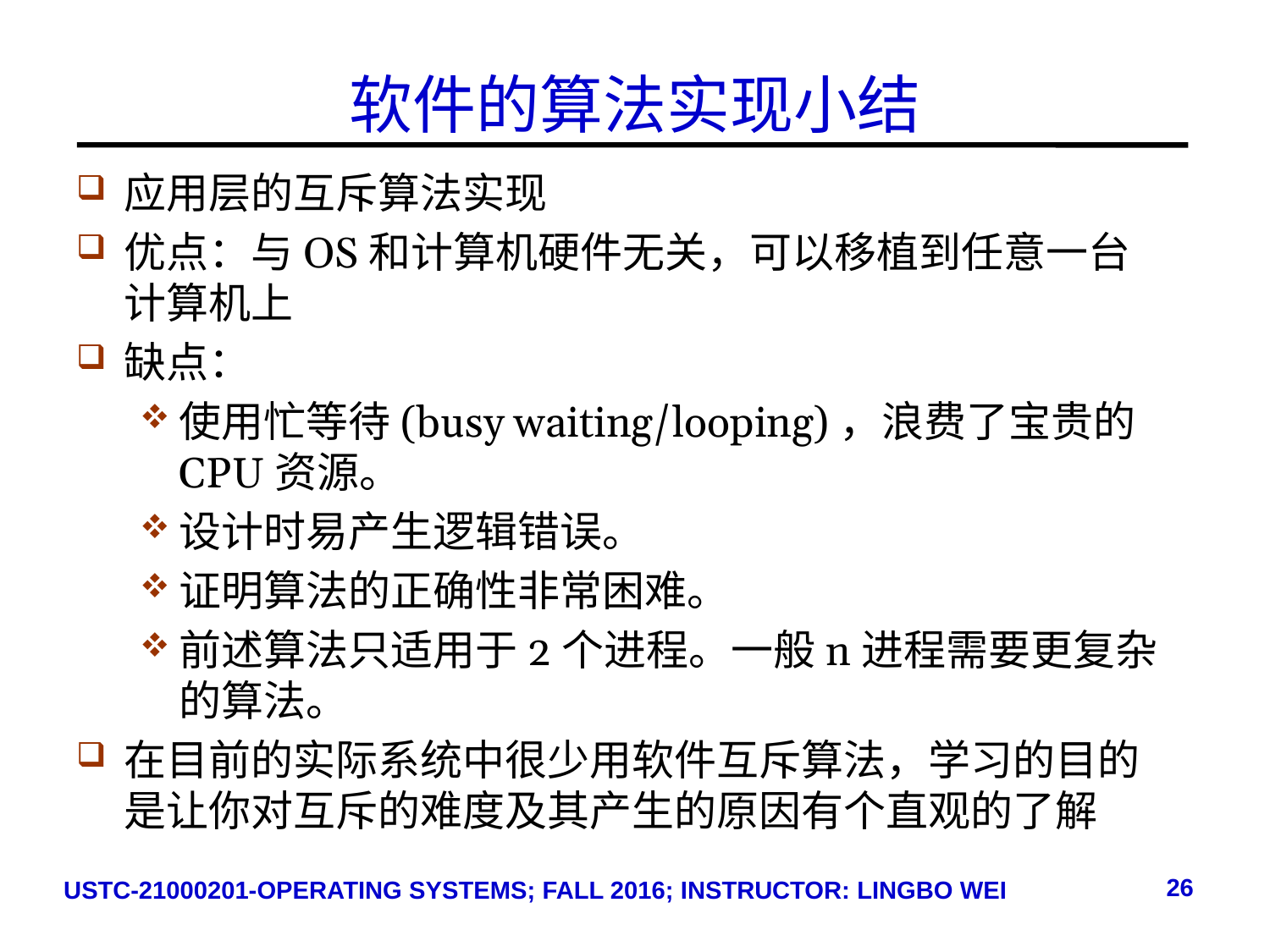

# 软件的算法实现小结
应用层的互斥算法实现
优点：与OS和计算机硬件无关，可以移植到任意一台计算机上
缺点：
使用忙等待(busy waiting/looping)，浪费了宝贵的CPU资源。
设计时易产生逻辑错误。
证明算法的正确性非常困难。
前述算法只适用于2个进程。一般n进程需要更复杂的算法。
在目前的实际系统中很少用软件互斥算法，学习的目的是让你对互斥的难度及其产生的原因有个直观的了解
26
USTC-21000201-OPERATING SYSTEMS; FALL 2016; INSTRUCTOR: LINGBO WEI